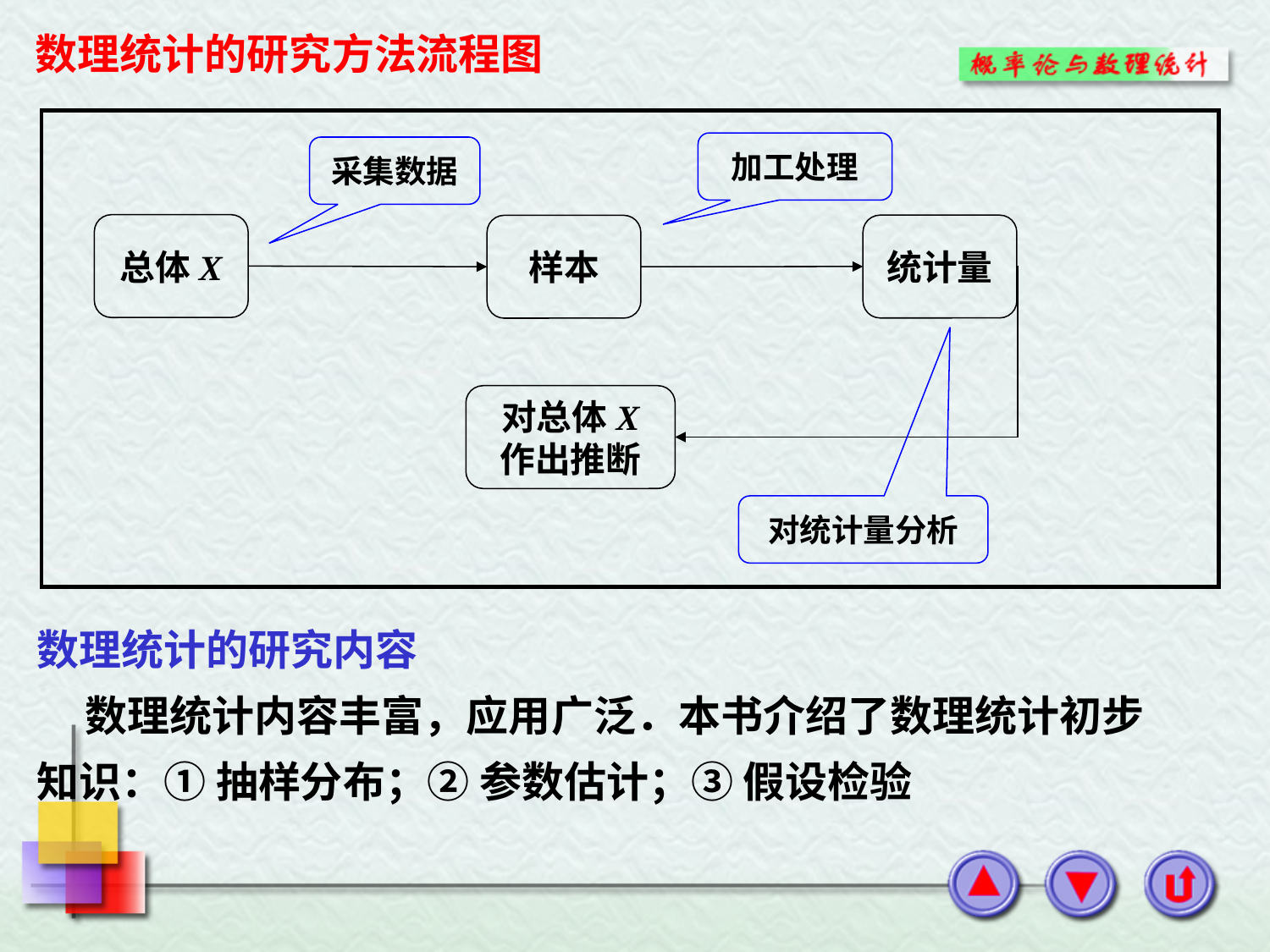

数理统计的研究方法流程图

加工处理
采集数据
总体X
统计量
样本
对总体X
作出推断
对统计量分析
数理统计的研究内容
    数理统计内容丰富，应用广泛．本书介绍了数理统计初步
知识：① 抽样分布；② 参数估计；③ 假设检验